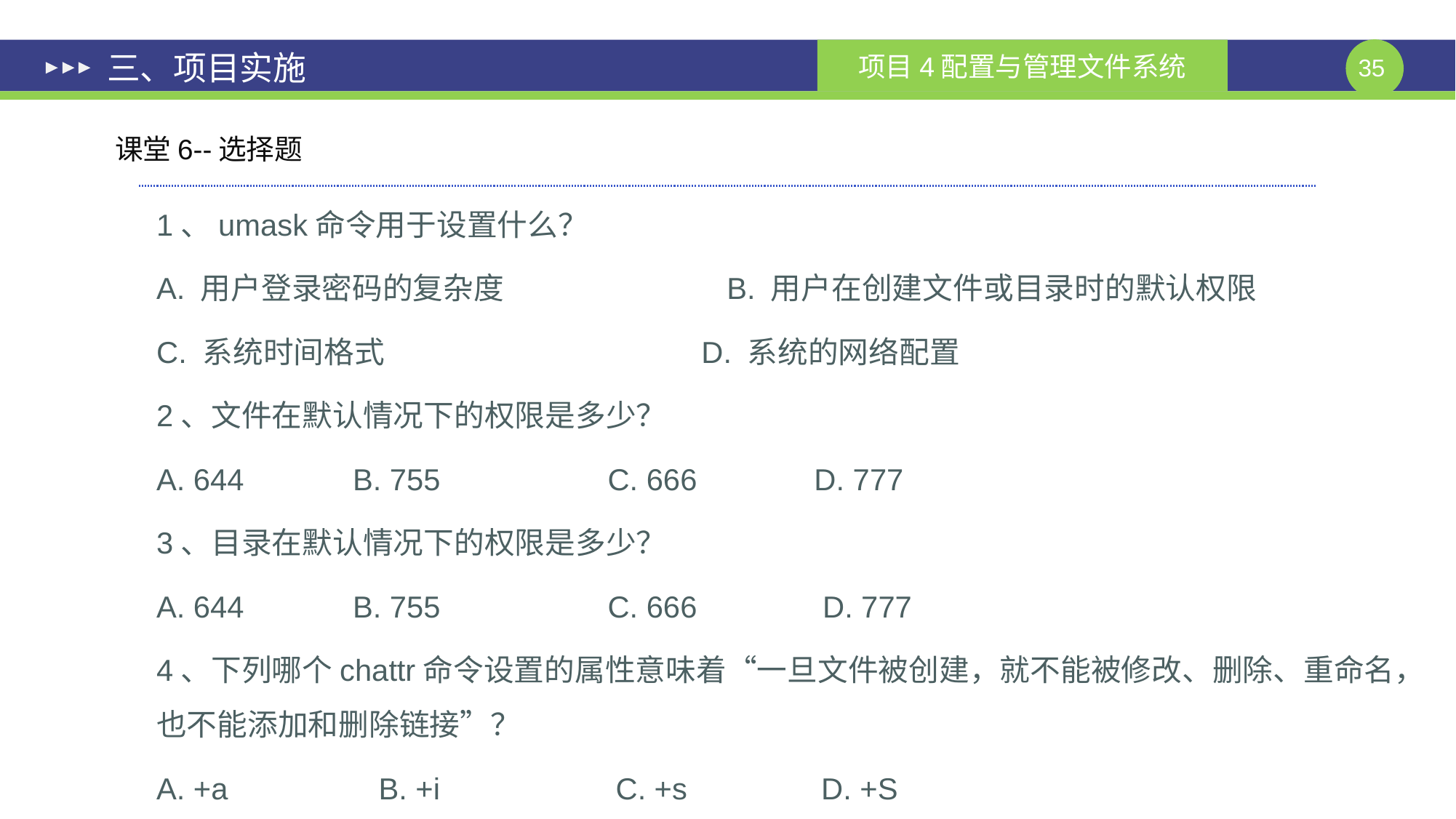

# 三、项目实施
课堂6--选择题
1、umask命令用于设置什么？
A. 用户登录密码的复杂度                                B. 用户在创建文件或目录时的默认权限
C. 系统时间格式                                              D. 系统的网络配置
2、文件在默认情况下的权限是多少？
A. 644             B. 755                    C. 666              D. 777
3、目录在默认情况下的权限是多少？
A. 644             B. 755                    C. 666               D. 777
4、下列哪个chattr命令设置的属性意味着“一旦文件被创建，就不能被修改、删除、重命名，也不能添加和删除链接”？
A. +a                  B. +i                     C. +s                D. +S